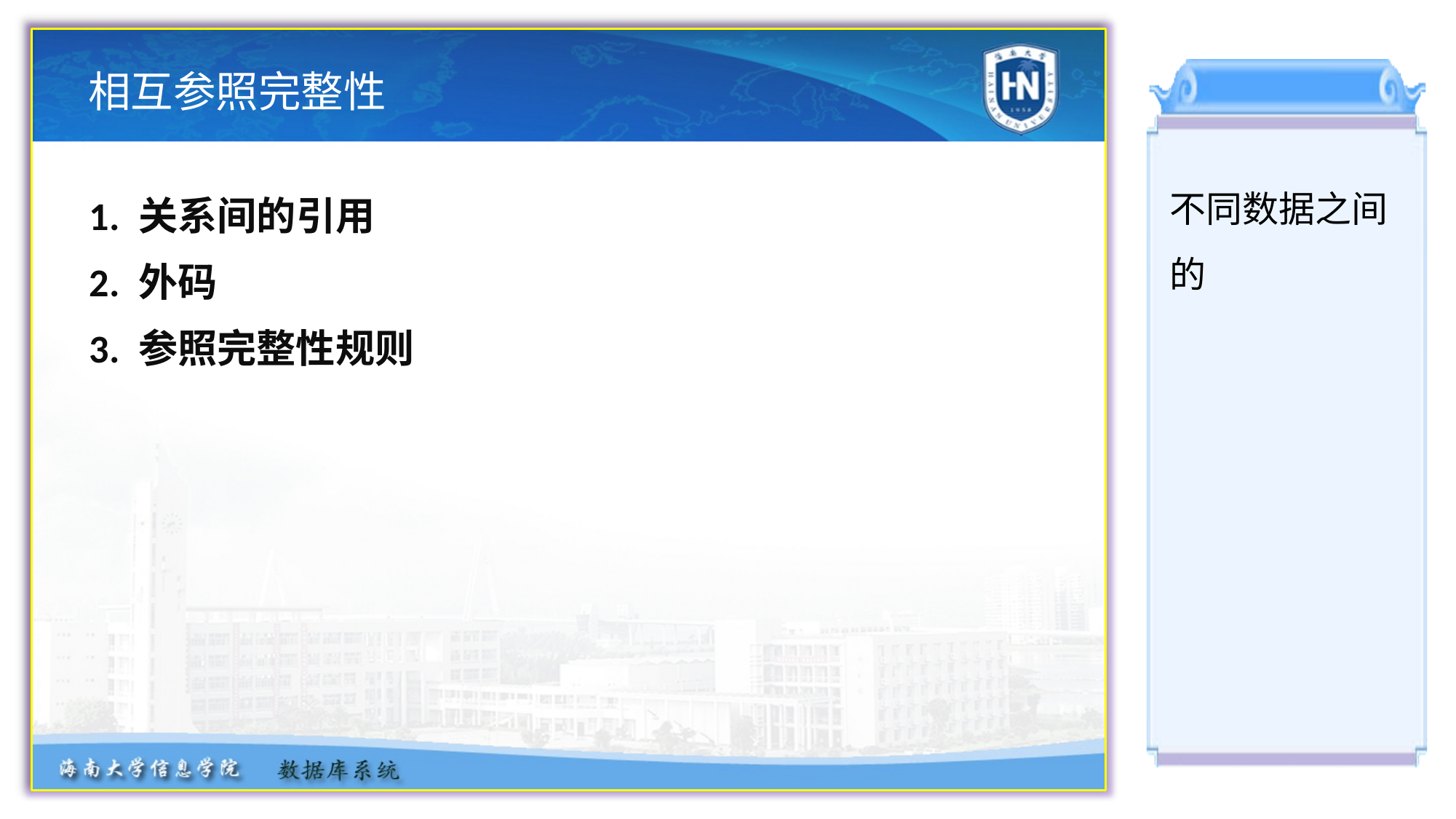

# 相互参照完整性
不同数据之间的
1. 关系间的引用
2. 外码
3. 参照完整性规则